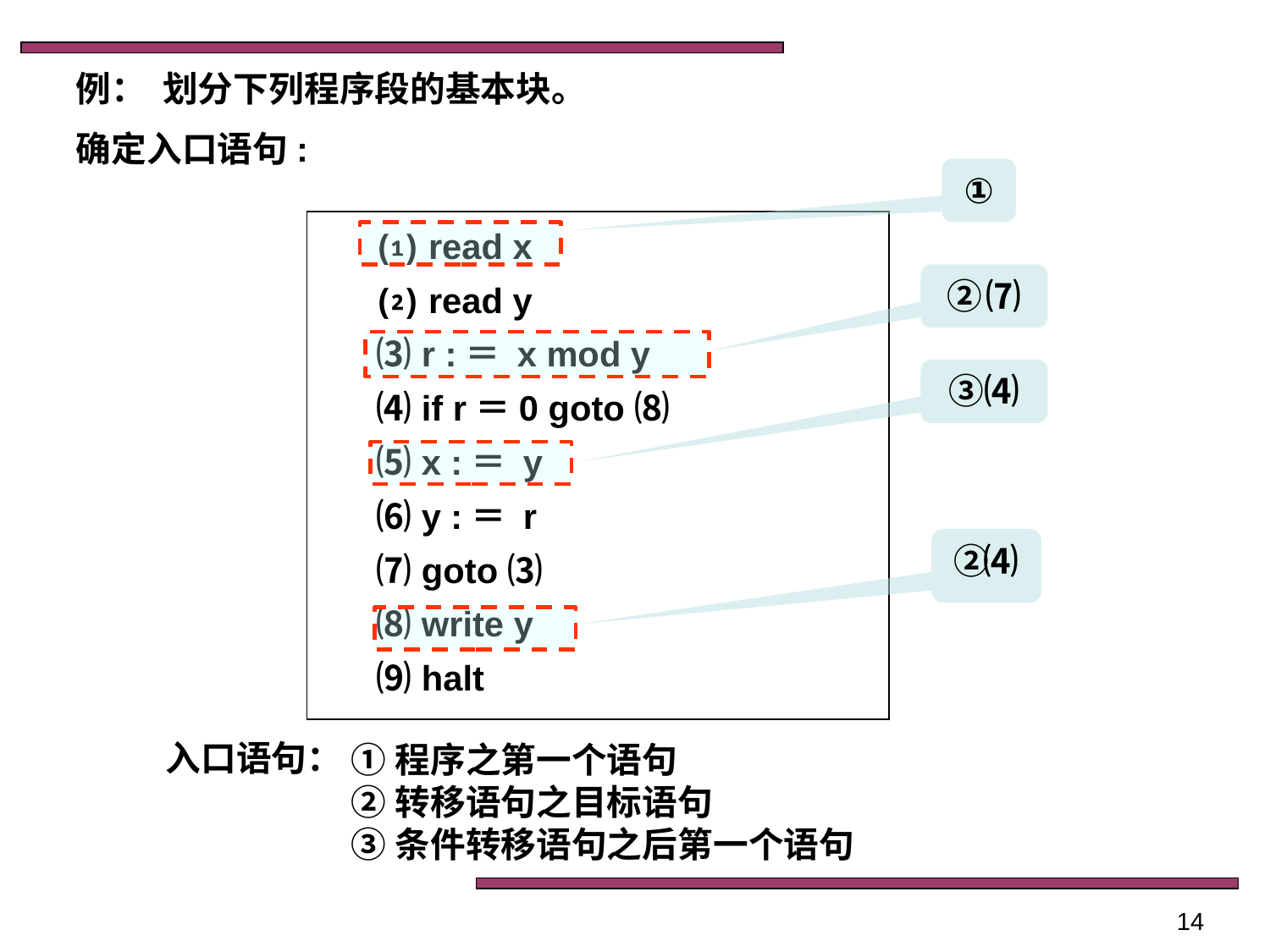

例：  划分下列程序段的基本块。
确定入口语句:
①
⑴ read x
⑵ read y
⑶ r :＝ x mod y
⑷ if r＝0 goto ⑻
⑸ x :＝ y
⑹ y :＝ r
⑺ goto ⑶
⑻ write y
⑼ halt

② ⑺

③⑷

②⑷

入口语句：
①程序之第一个语句
②转移语句之目标语句
③条件转移语句之后第一个语句
14